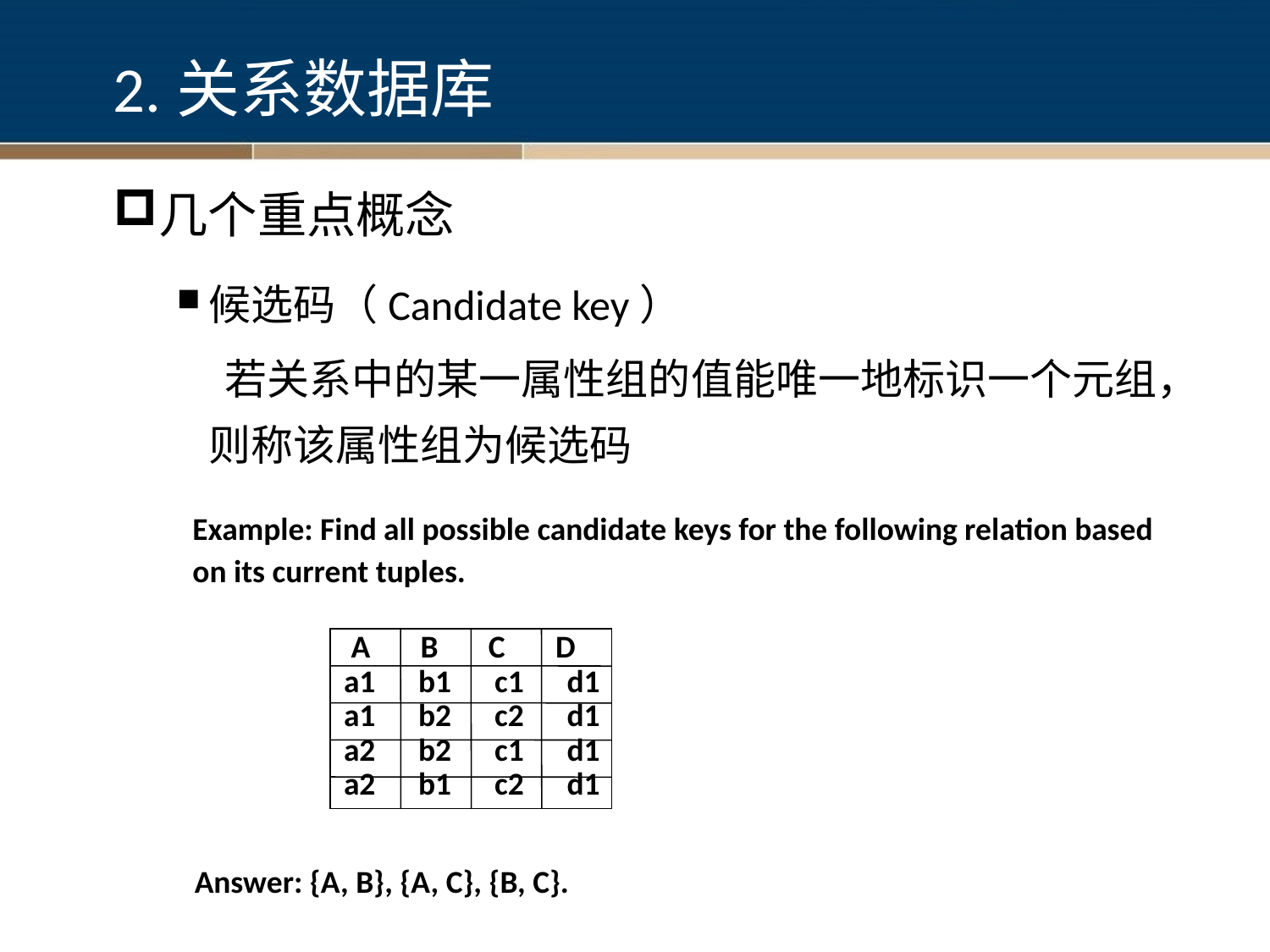

# 2.关系数据库
几个重点概念
候选码（Candidate key）
    若关系中的某一属性组的值能唯一地标识一个元组，则称该属性组为候选码
Example: Find all possible candidate keys for the following relation based on its current tuples.

                      A       B       C       D
                     a1      b1      c1      d1
                     a1      b2      c2      d1
                     a2      b2      c1      d1
                     a2      b1      c2      d1

Answer: {A, B}, {A, C}, {B, C}.